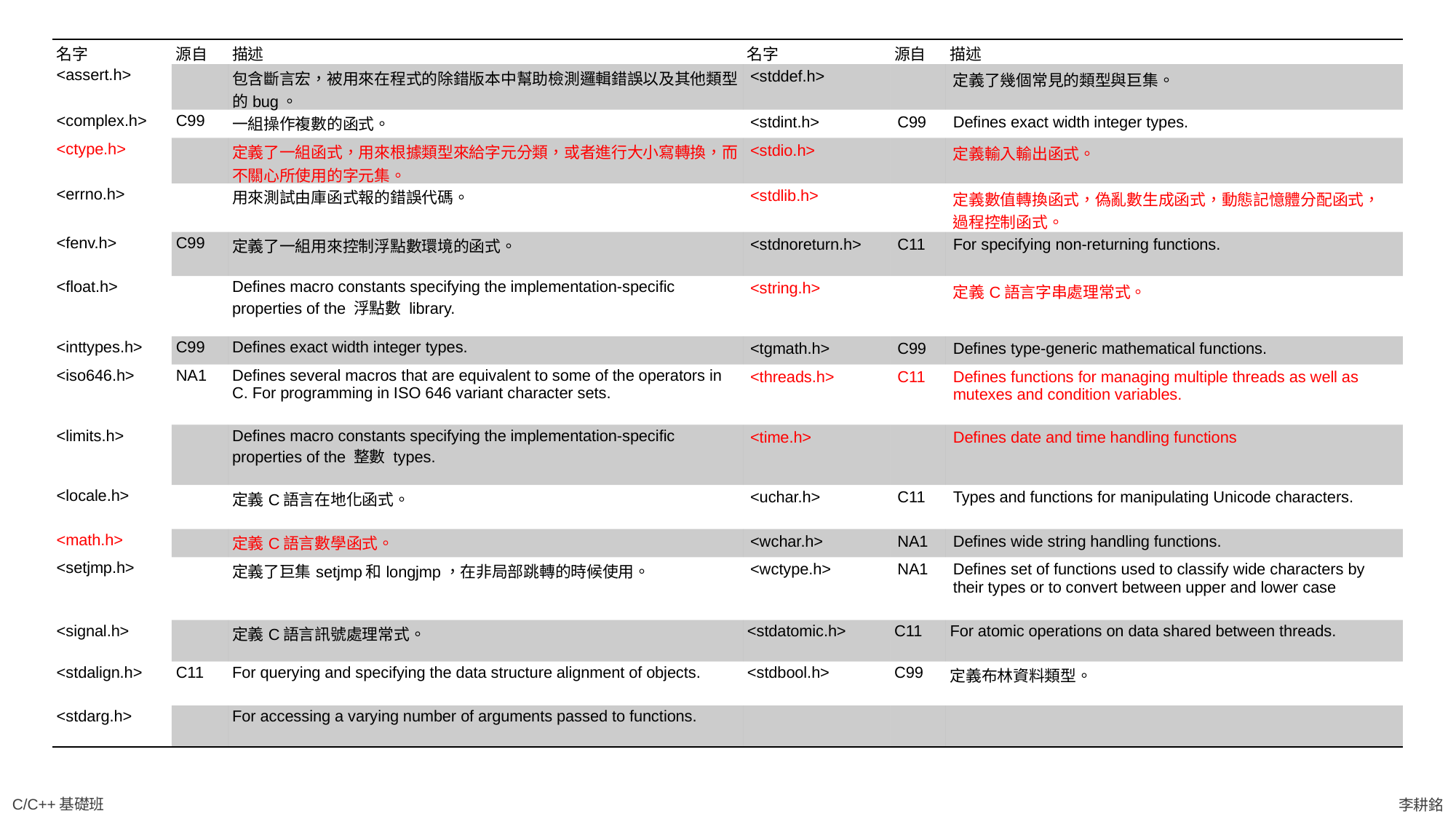

| 名字 | 源自 | 描述 | 名字 | 源自 | 描述 |
| --- | --- | --- | --- | --- | --- |
| <assert.h> |  | 包含斷言宏，被用來在程式的除錯版本中幫助檢測邏輯錯誤以及其他類型的bug。 | <stddef.h> |  | 定義了幾個常見的類型與巨集。 |
| <complex.h> | C99 | 一組操作複數的函式。 | <stdint.h> | C99 | Defines exact width integer types. |
| <ctype.h> |  | 定義了一組函式，用來根據類型來給字元分類，或者進行大小寫轉換，而不關心所使用的字元集。 | <stdio.h> |  | 定義輸入輸出函式。 |
| <errno.h> |  | 用來測試由庫函式報的錯誤代碼。 | <stdlib.h> |  | 定義數值轉換函式，偽亂數生成函式，動態記憶體分配函式，過程控制函式。 |
| <fenv.h> | C99 | 定義了一組用來控制浮點數環境的函式。 | <stdnoreturn.h> | C11 | For specifying non-returning functions. |
| <float.h> |  | Defines macro constants specifying the implementation-specific properties of the 浮點數 library. | <string.h> |  | 定義C語言字串處理常式。 |
| <inttypes.h> | C99 | Defines exact width integer types. | <tgmath.h> | C99 | Defines type-generic mathematical functions. |
| <iso646.h> | NA1 | Defines several macros that are equivalent to some of the operators in C. For programming in ISO 646 variant character sets. | <threads.h> | C11 | Defines functions for managing multiple threads as well as mutexes and condition variables. |
| <limits.h> |  | Defines macro constants specifying the implementation-specific properties of the 整數 types. | <time.h> |  | Defines date and time handling functions |
| <locale.h> |  | 定義C語言在地化函式。 | <uchar.h> | C11 | Types and functions for manipulating Unicode characters. |
| <math.h> |  | 定義C語言數學函式。 | <wchar.h> | NA1 | Defines wide string handling functions. |
| <setjmp.h> |  | 定義了巨集setjmp和longjmp，在非局部跳轉的時候使用。 | <wctype.h> | NA1 | Defines set of functions used to classify wide characters by their types or to convert between upper and lower case |
| <signal.h> |  | 定義C語言訊號處理常式。 | <stdatomic.h> | C11 | For atomic operations on data shared between threads. |
| <stdalign.h> | C11 | For querying and specifying the data structure alignment of objects. | <stdbool.h> | C99 | 定義布林資料類型。 |
| <stdarg.h> |  | For accessing a varying number of arguments passed to functions. |  |  |  |
C/C++基礎班
李耕銘